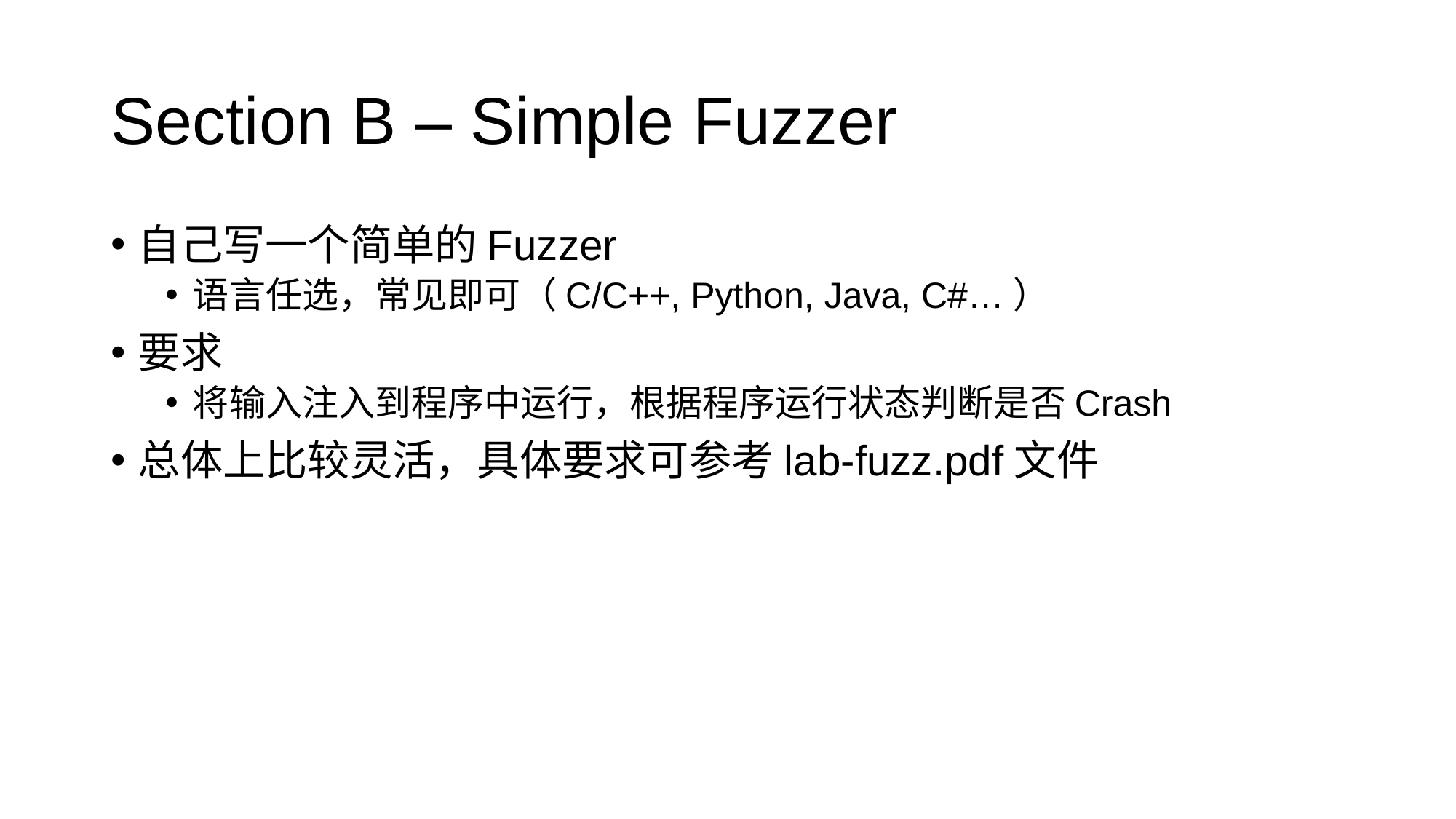

# Section B – Simple Fuzzer
自己写一个简单的Fuzzer
语言任选，常见即可（C/C++, Python, Java, C#…）
要求
将输入注入到程序中运行，根据程序运行状态判断是否Crash
总体上比较灵活，具体要求可参考lab-fuzz.pdf文件